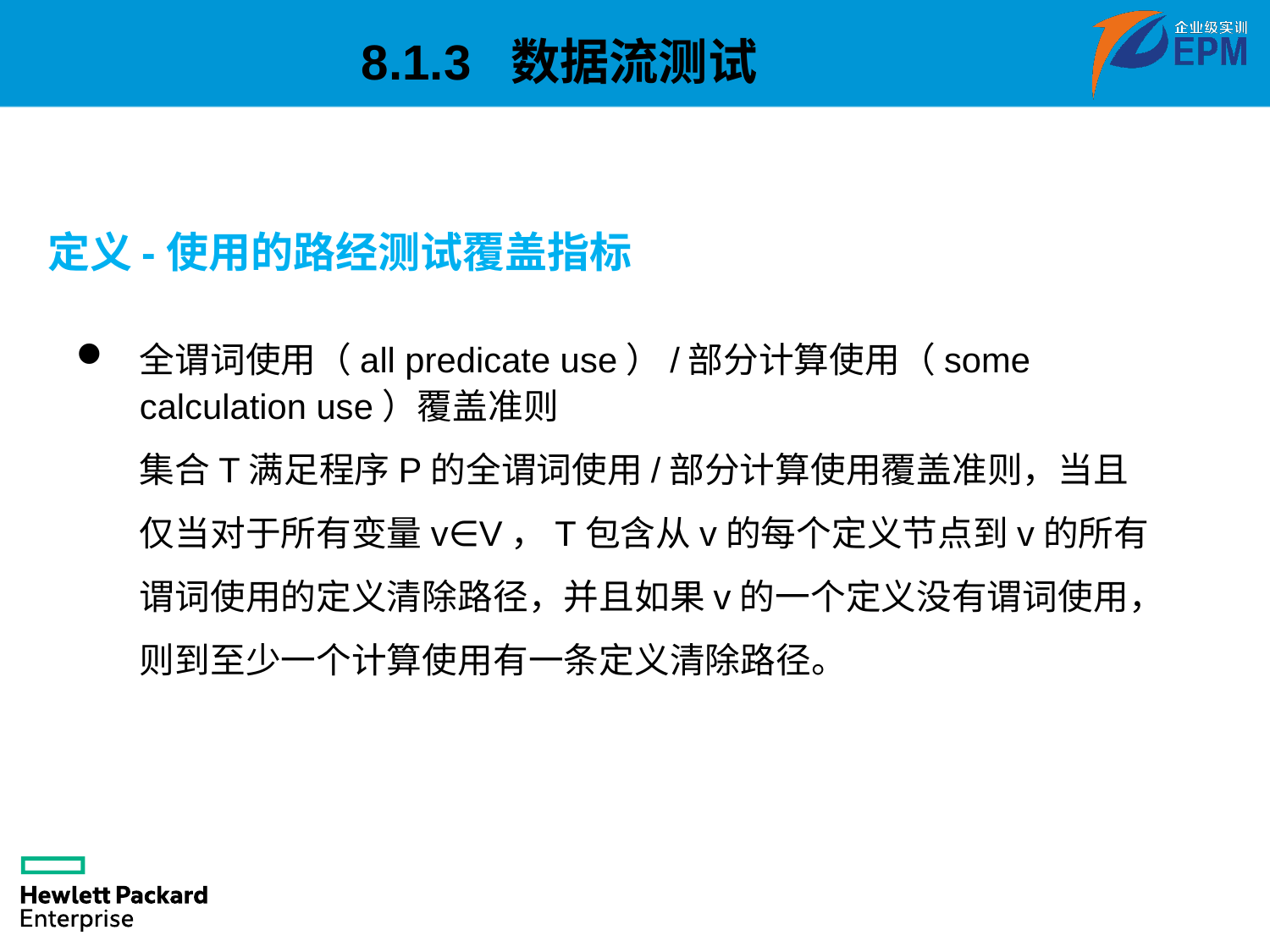

8.1.3  数据流测试
定义-使用的路经测试覆盖指标
全谓词使用（all predicate use）/部分计算使用（some calculation use）覆盖准则
集合T满足程序P的全谓词使用/部分计算使用覆盖准则，当且仅当对于所有变量v∈V，T包含从v的每个定义节点到v的所有谓词使用的定义清除路径，并且如果v的一个定义没有谓词使用，则到至少一个计算使用有一条定义清除路径。